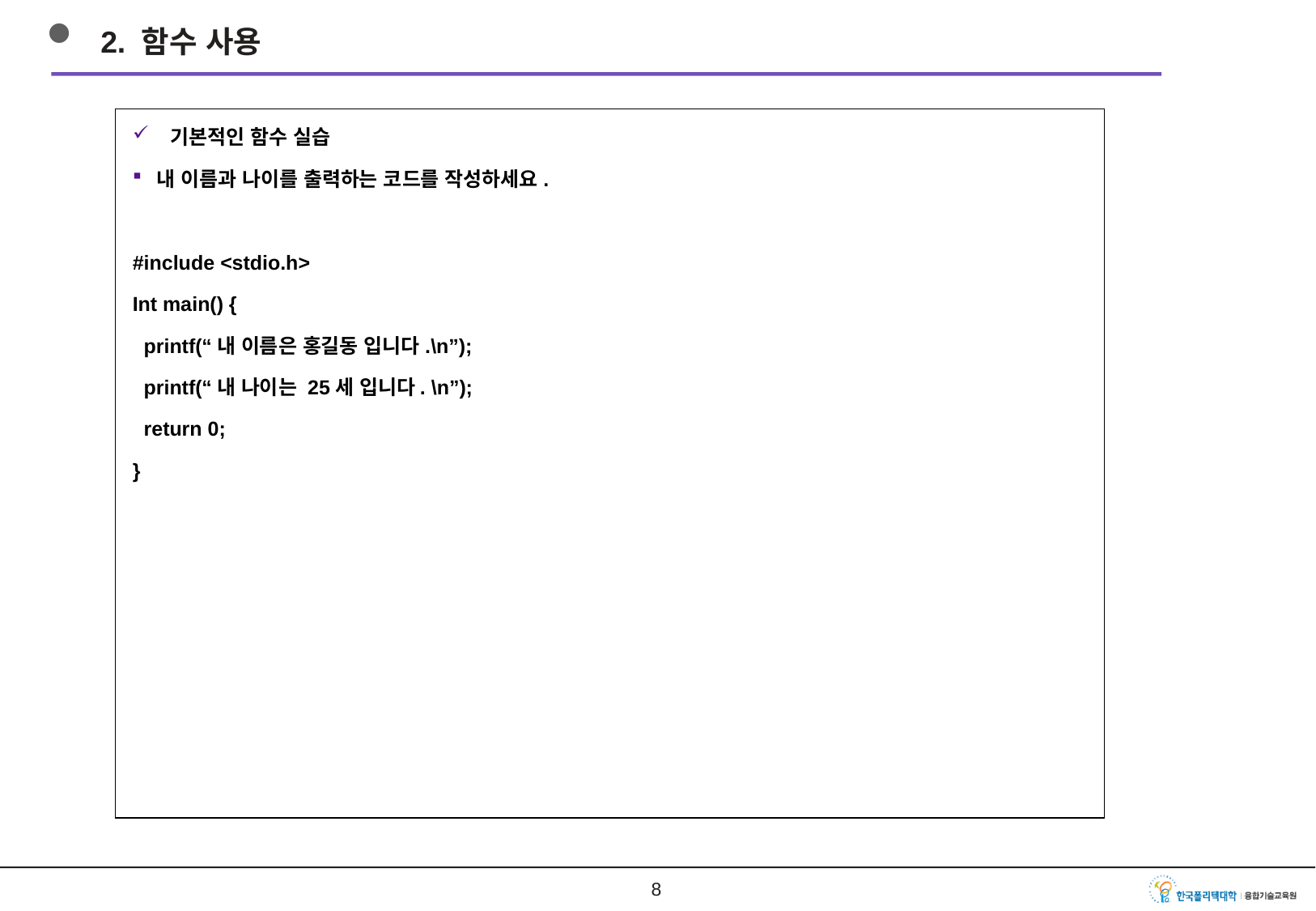

2. 함수 사용
기본적인 함수 실습
내 이름과 나이를 출력하는 코드를 작성하세요.

#include <stdio.h>
Int main() {
  printf(“내 이름은 홍길동 입니다.\n”);
  printf(“내 나이는 25세 입니다. \n”);
  return 0;
}

8